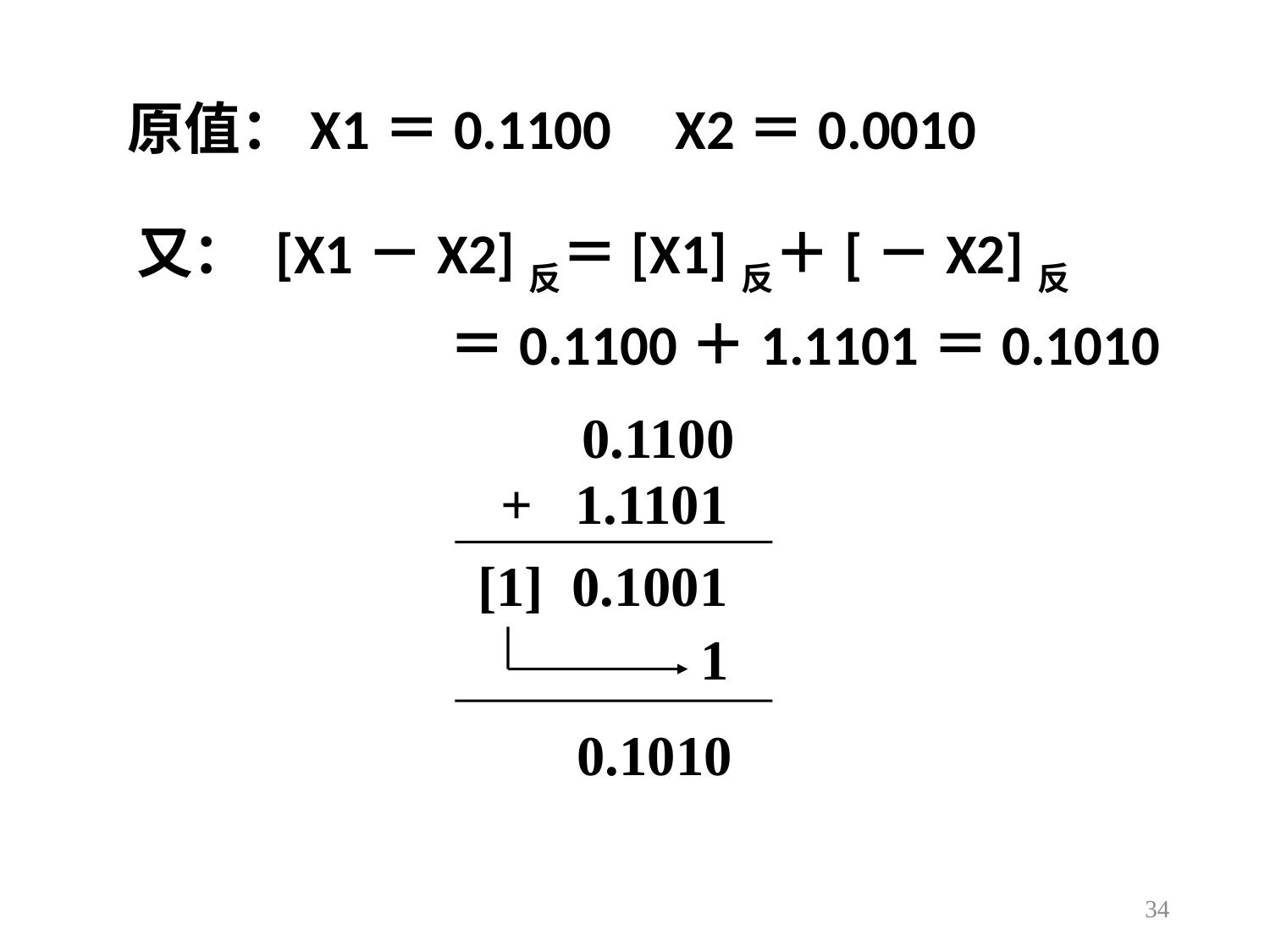

原值：X1＝0.1100     X2＝0.0010
 又： [X1－X2]反＝[X1]反＋[－X2]反
                                            ＝0.1100＋1.1101＝0.1010
  0.1100
+   1.1101

[1]  0.1001
1

 0.1010
34